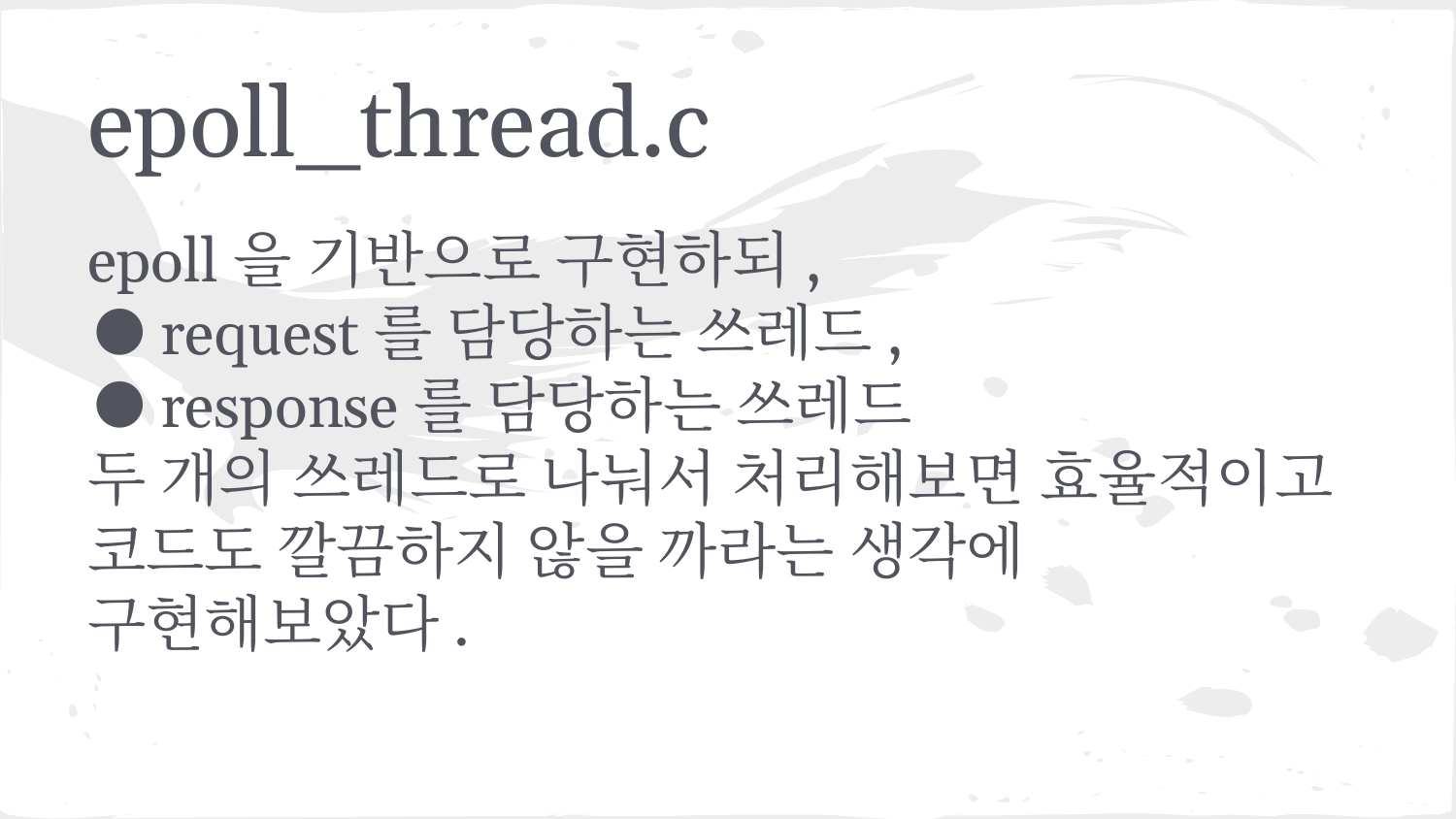

# epoll_thread.c
epoll을 기반으로 구현하되,
request를 담당하는 쓰레드,
response를 담당하는 쓰레드
두 개의 쓰레드로 나눠서 처리해보면 효율적이고 코드도 깔끔하지 않을 까라는 생각에 구현해보았다.